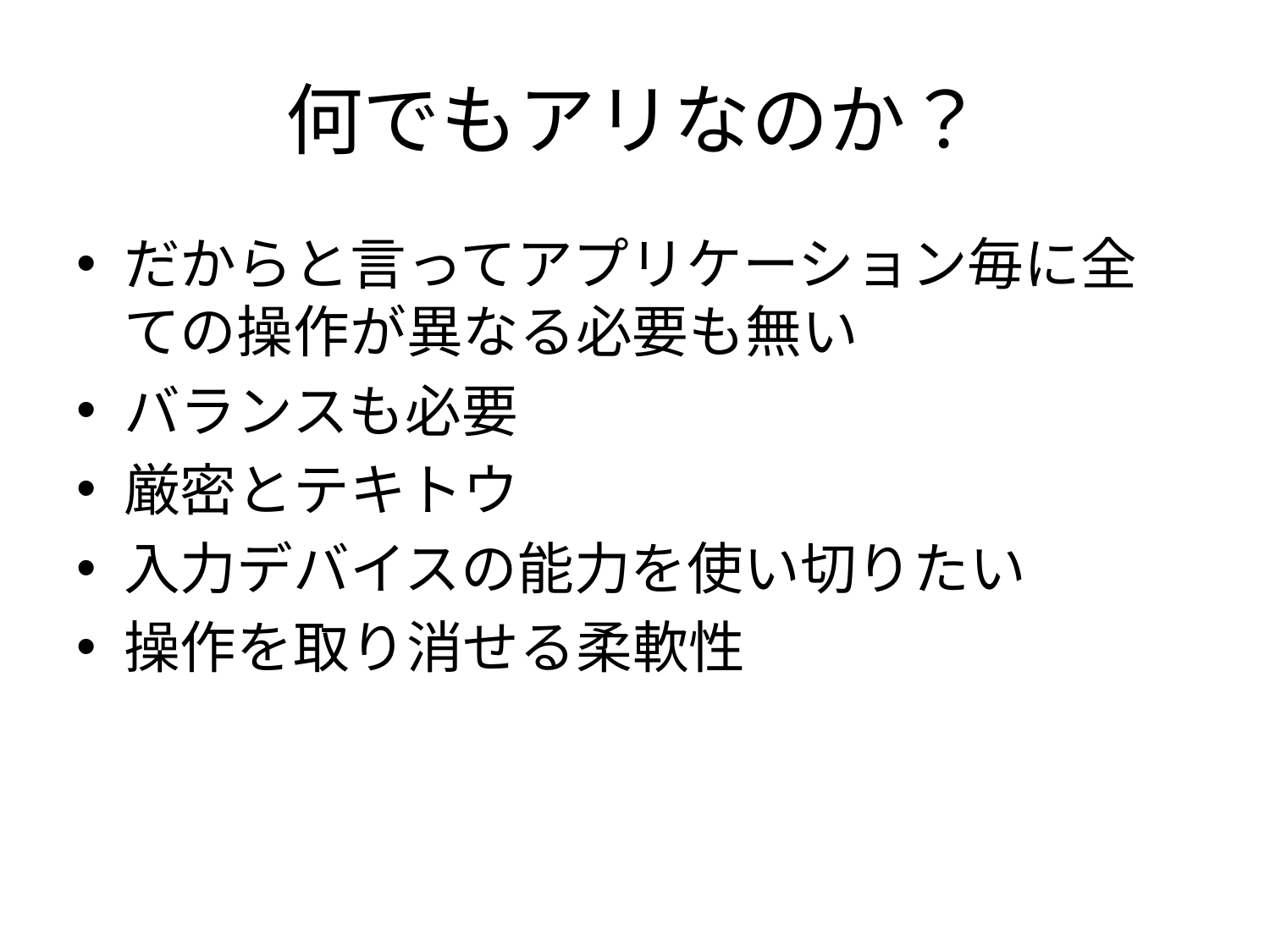

# 何でもアリなのか？
だからと言ってアプリケーション毎に全ての操作が異なる必要も無い
バランスも必要
厳密とテキトウ
入力デバイスの能力を使い切りたい
操作を取り消せる柔軟性